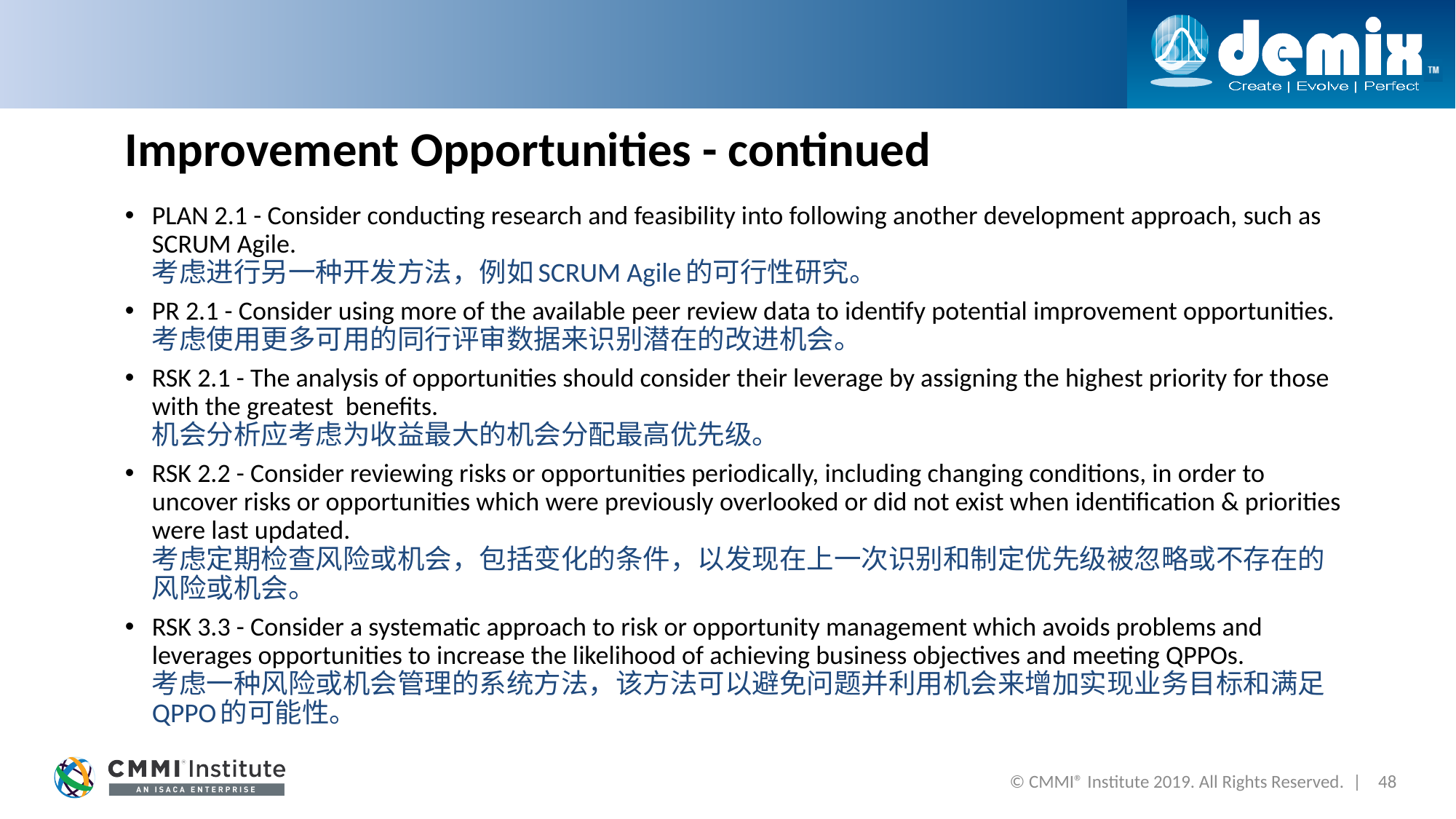

# Improvement Opportunities - continued
PLAN 2.1 - Consider conducting research and feasibility into following another development approach, such as SCRUM Agile.
考虑进行另一种开发方法，例如SCRUM Agile的可行性研究。
PR 2.1 - Consider using more of the available peer review data to identify potential improvement opportunities.
考虑使用更多可用的同行评审数据来识别潜在的改进机会。
RSK 2.1 - The analysis of opportunities should consider their leverage by assigning the highest priority for those with the greatest  benefits.
机会分析应考虑为收益最大的机会分配最高优先级。
RSK 2.2 - Consider reviewing risks or opportunities periodically, including changing conditions, in order to uncover risks or opportunities which were previously overlooked or did not exist when identification & priorities were last updated.
考虑定期检查风险或机会，包括变化的条件，以发现在上一次识别和制定优先级被忽略或不存在的风险或机会。
RSK 3.3 - Consider a systematic approach to risk or opportunity management which avoids problems and leverages opportunities to increase the likelihood of achieving business objectives and meeting QPPOs.
考虑一种风险或机会管理的系统方法，该方法可以避免问题并利用机会来增加实现业务目标和满足QPPO的可能性。